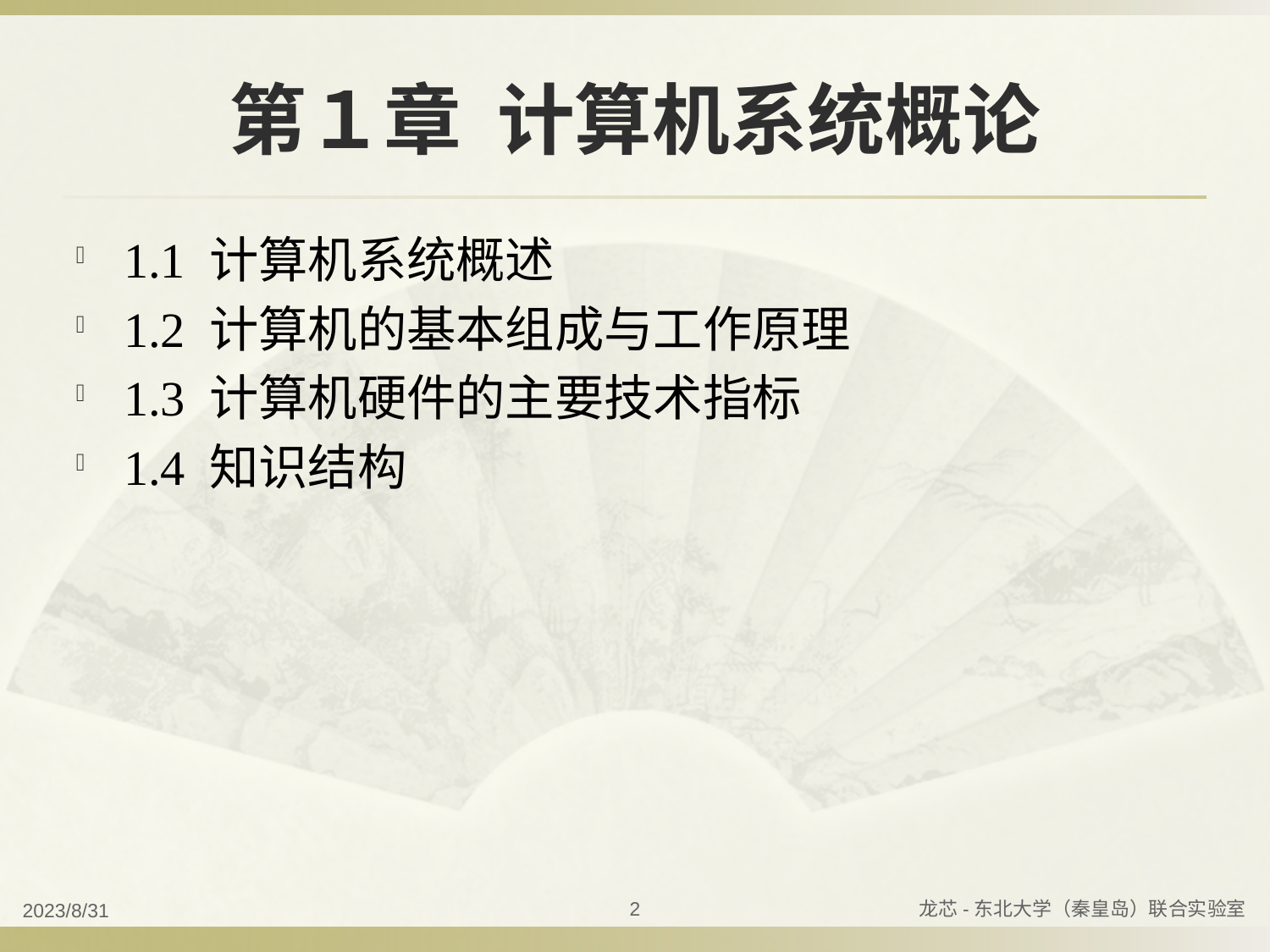

# 第１章  计算机系统概论
1.1 计算机系统概述
1.2 计算机的基本组成与工作原理
1.3 计算机硬件的主要技术指标
1.4 知识结构

2023/8/31
2
龙芯-东北大学（秦皇岛）联合实验室